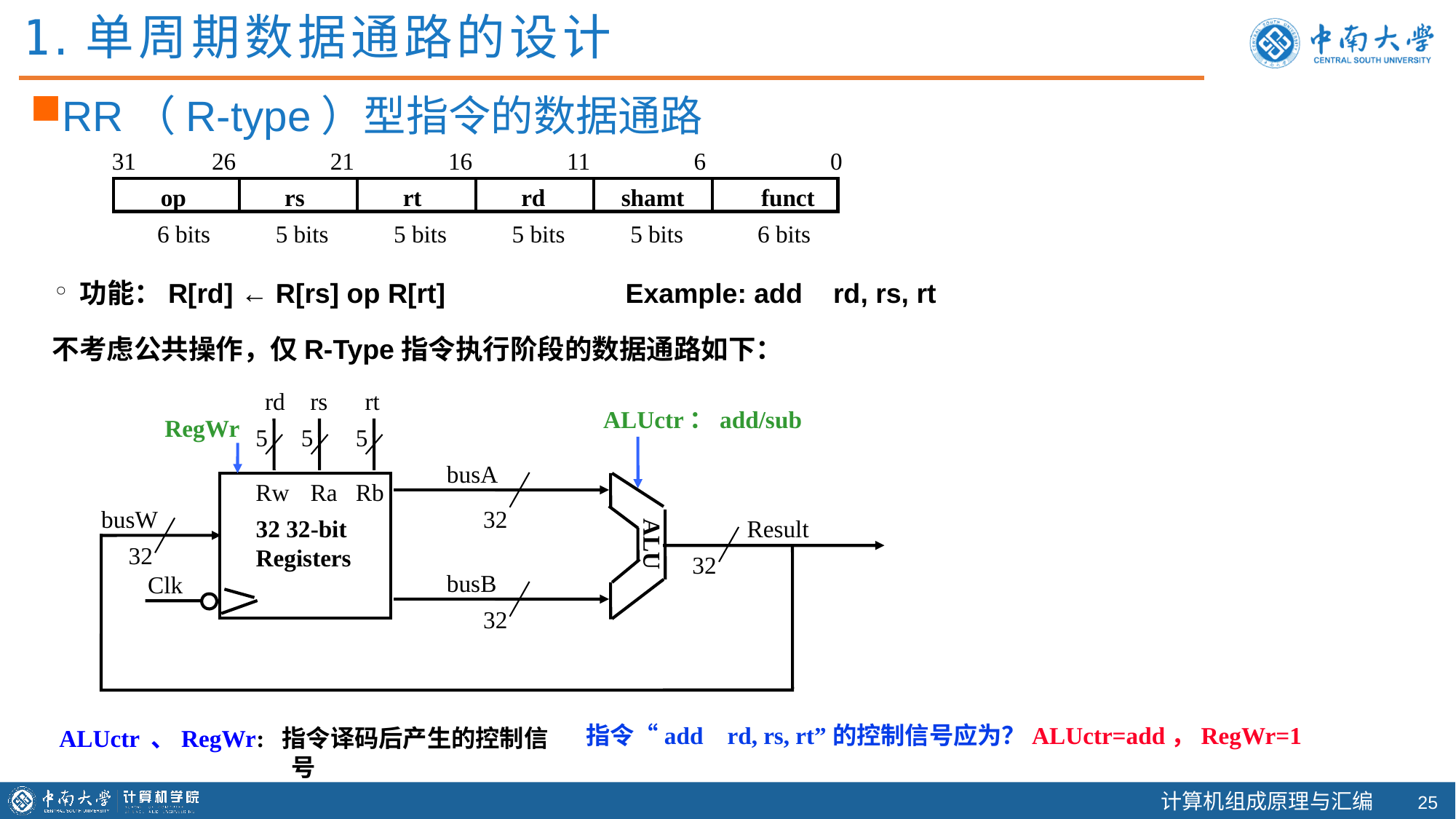

1.单周期数据通路的设计

RR（R-type）型指令的数据通路
31
26
21
16
11
6
0
6 bits
5 bits
5 bits
5 bits
5 bits
6 bits
op

rs

rt

rd

shamt

funct

功能：R[rd] ← R[rs] op R[rt] 		Example: add    rd, rs, rt
不考虑公共操作，仅R-Type指令执行阶段的数据通路如下：
rd
rs
rt
ALUctr：add/sub
RegWr
5
5
5

busA
Rw
Ra
Rb

busW
32

32 32-bit
Registers
Result

ALU

32
32

busB
Clk

32

指令“add    rd, rs, rt”的控制信号应为？ALUctr=add，RegWr=1
ALUctr 、RegWr:  指令译码后产生的控制信号
25